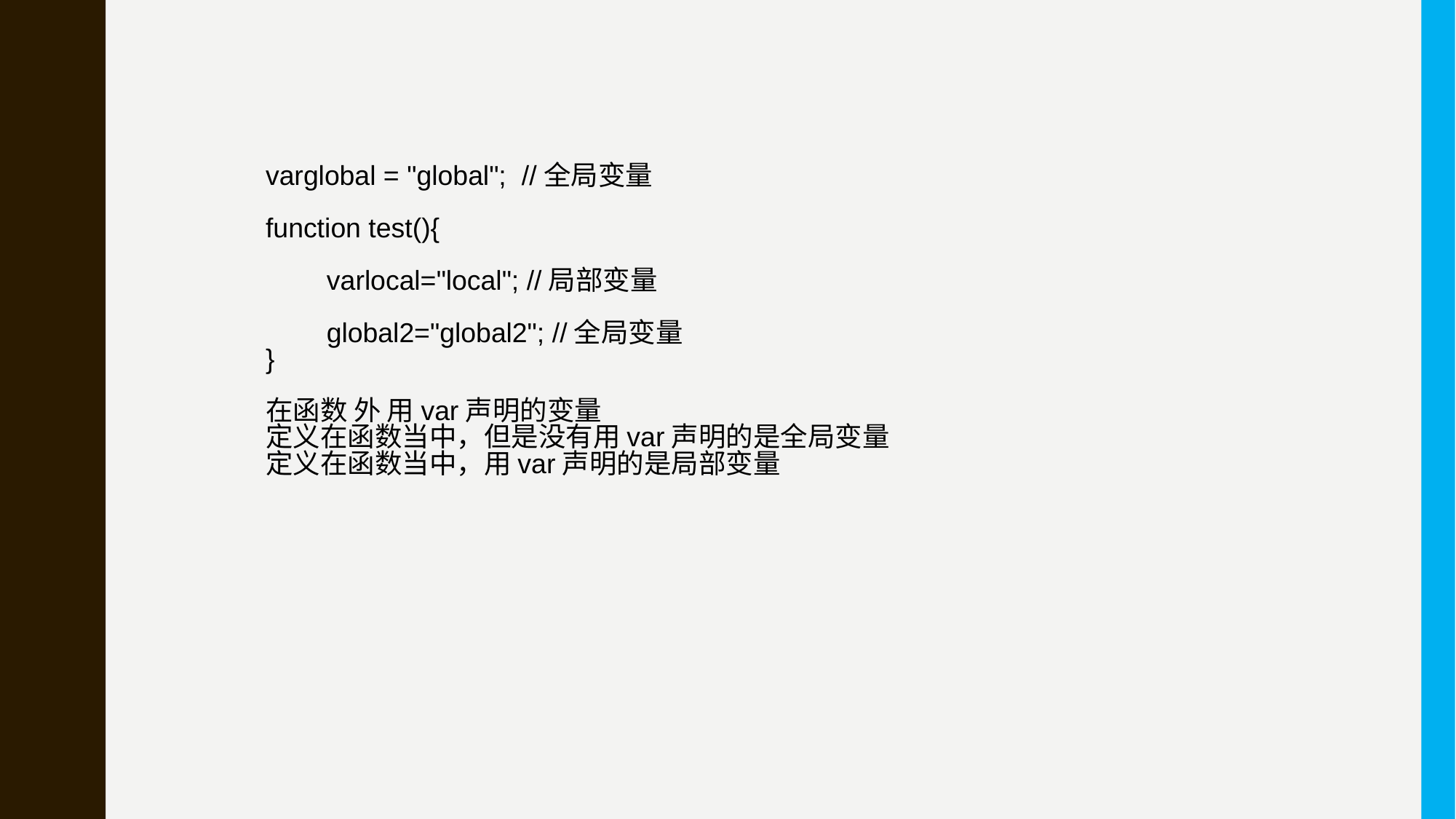

varglobal = "global";  //全局变量

function test(){

　　varlocal="local"; //局部变量

　　global2="global2"; //全局变量
}

在函数 外 用var声明的变量
定义在函数当中，但是没有用var声明的是全局变量
定义在函数当中，用var声明的是局部变量